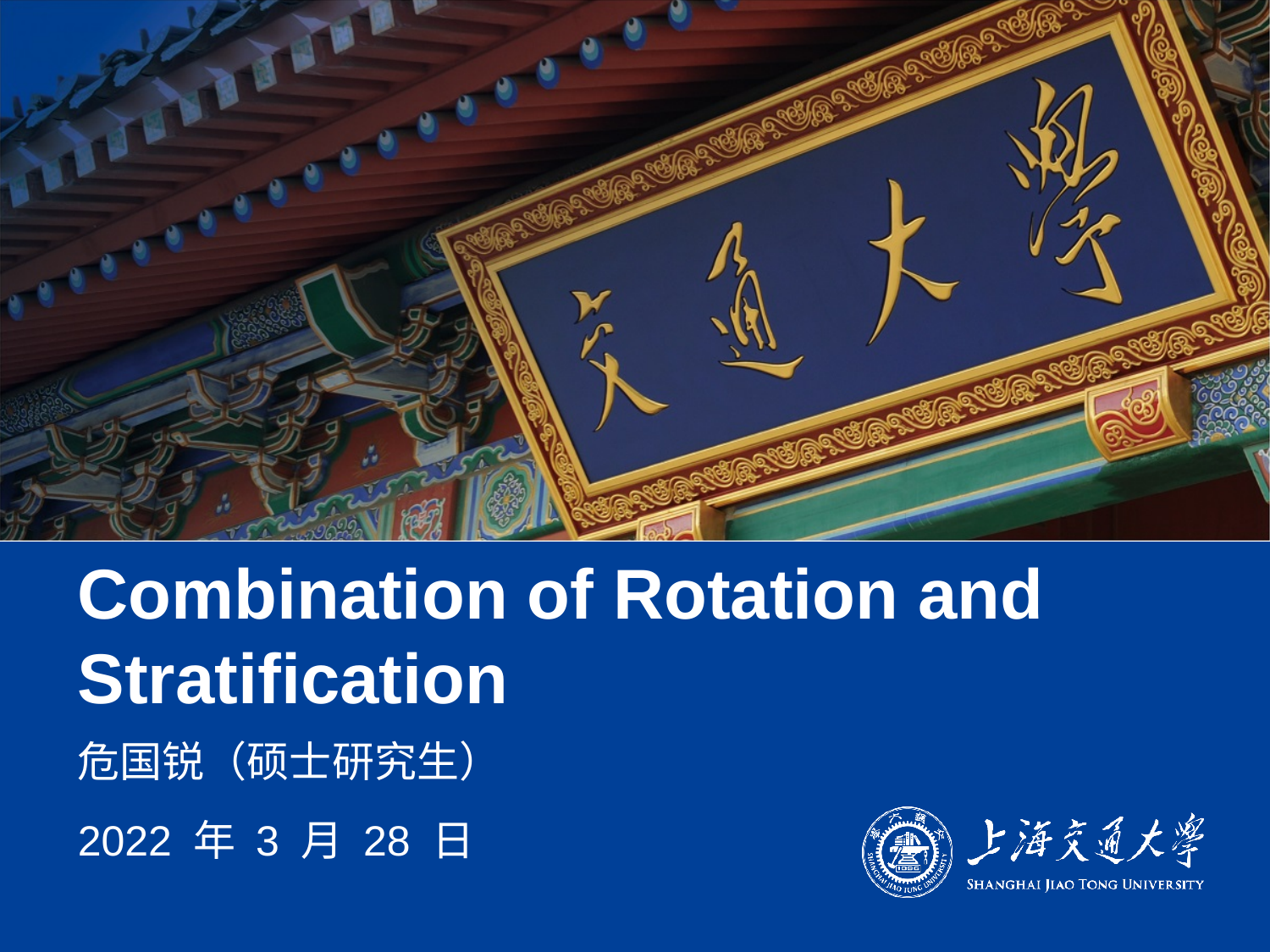

# Combination of Rotation and Stratification
危国锐（硕士研究生）
2022 年 3 月 28 日